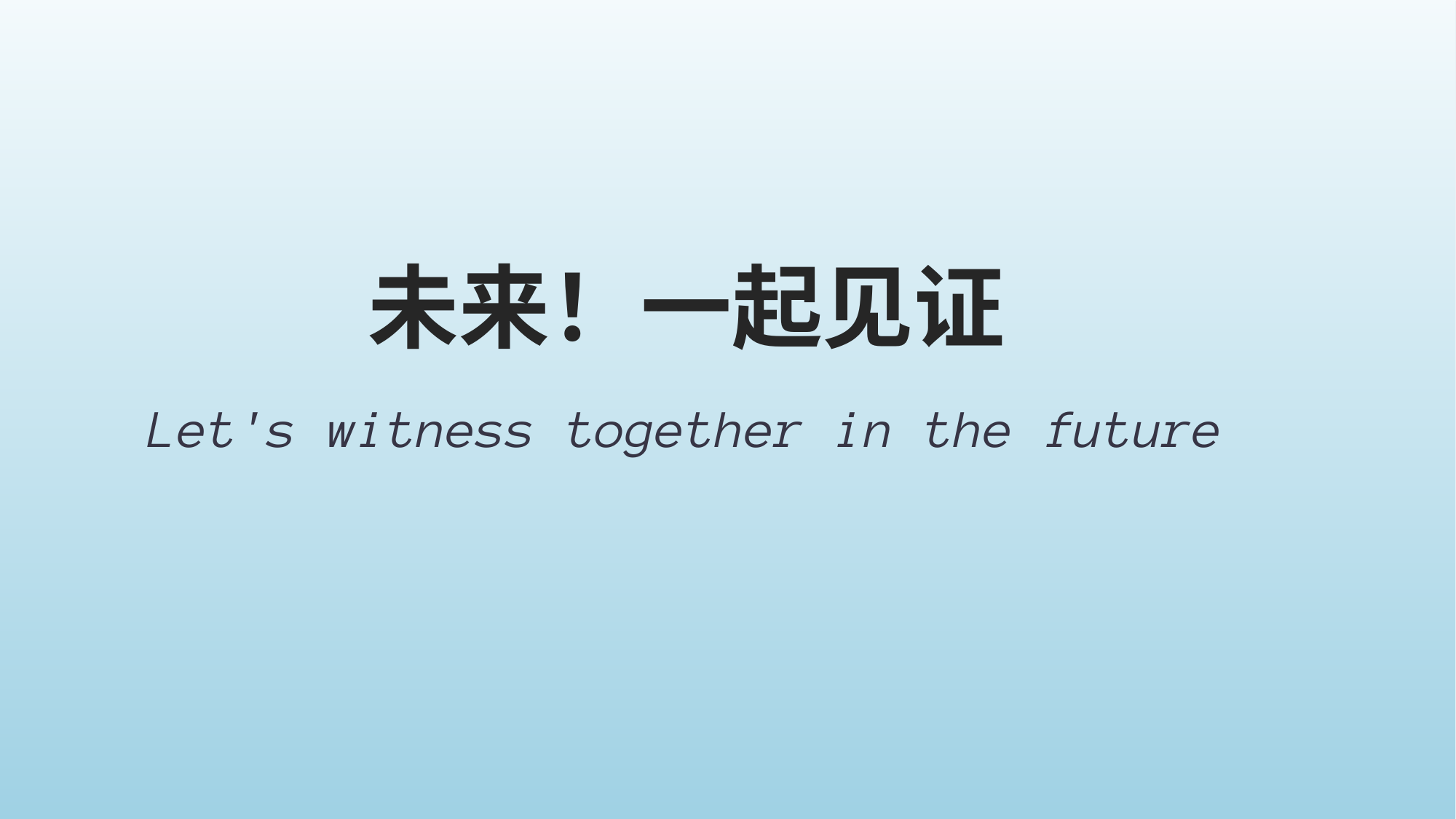

# 未来！一起见证
Let's witness together in the future